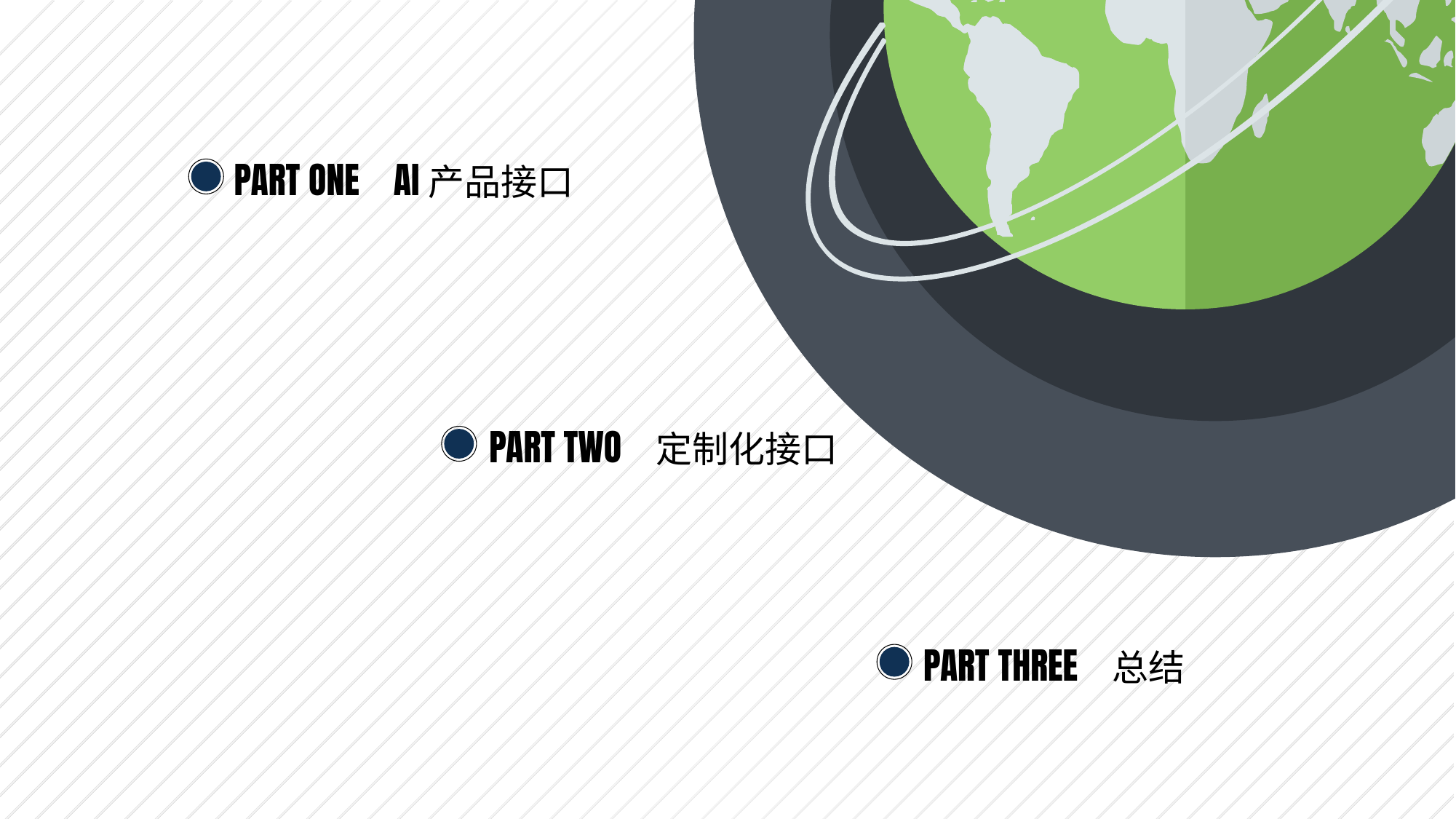

PART ONE    AI产品接口

PART TWO   定制化接口

PART THREE   总结